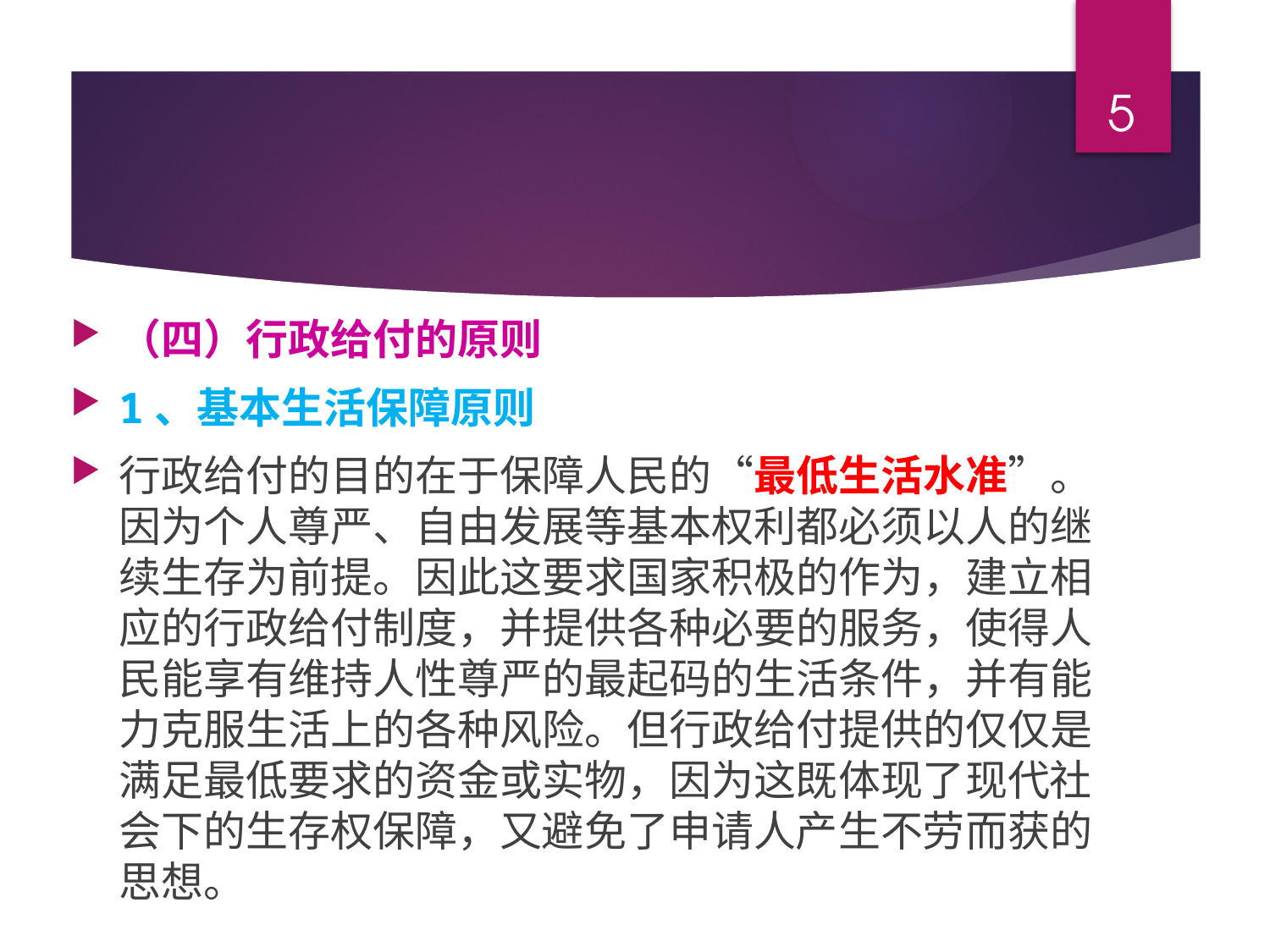

5
#
（四）行政给付的原则
1、基本生活保障原则
行政给付的目的在于保障人民的“最低生活水准”。因为个人尊严、自由发展等基本权利都必须以人的继续生存为前提。因此这要求国家积极的作为，建立相应的行政给付制度，并提供各种必要的服务，使得人民能享有维持人性尊严的最起码的生活条件，并有能力克服生活上的各种风险。但行政给付提供的仅仅是满足最低要求的资金或实物，因为这既体现了现代社会下的生存权保障，又避免了申请人产生不劳而获的思想。